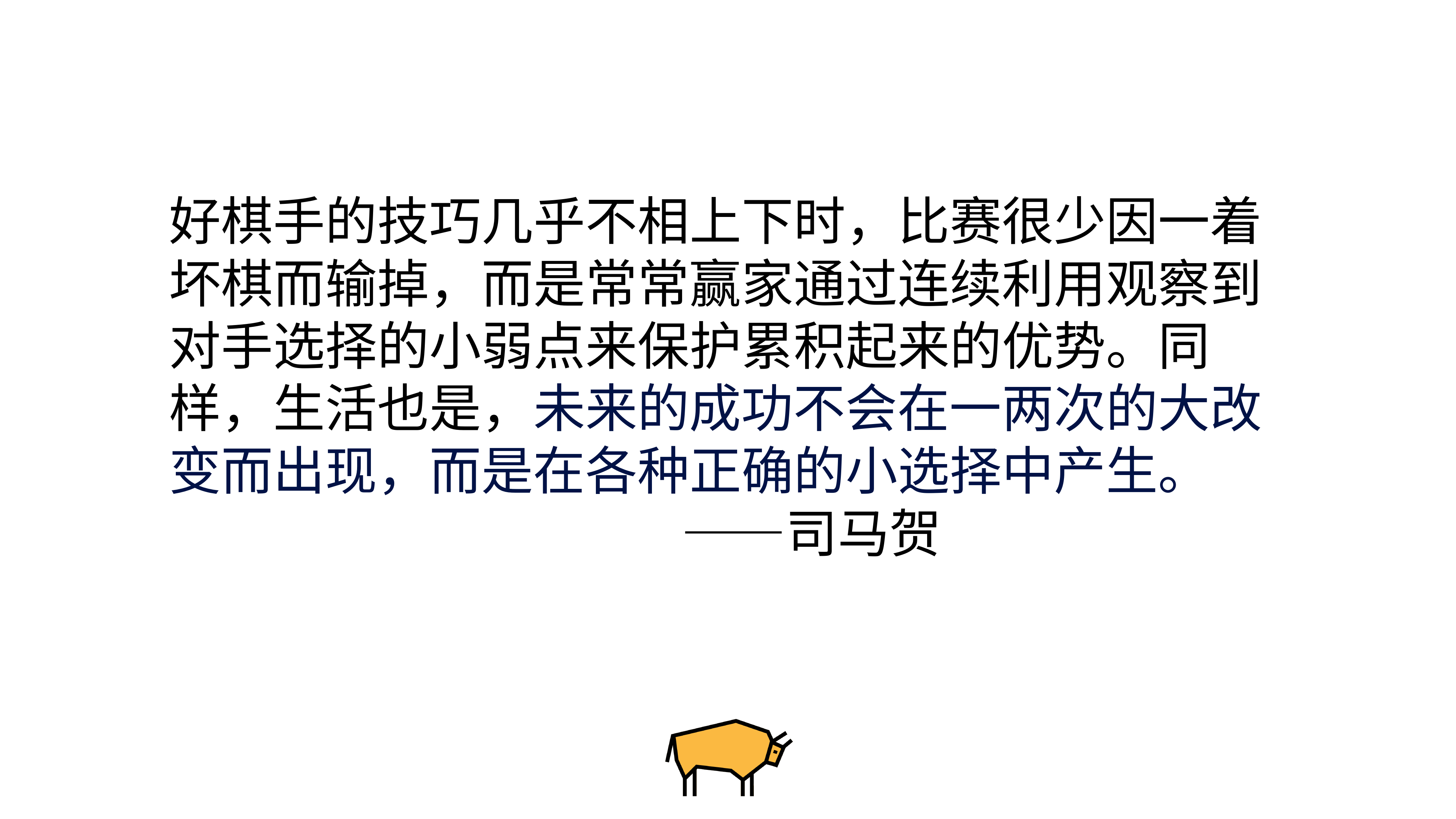

# 好棋手的技巧几乎不相上下时，比赛很少因一着坏棋而输掉，而是常常赢家通过连续利用观察到对手选择的小弱点来保护累积起来的优势。同样，生活也是，未来的成功不会在一两次的大改变而出现，而是在各种正确的小选择中产生。 ——司马贺